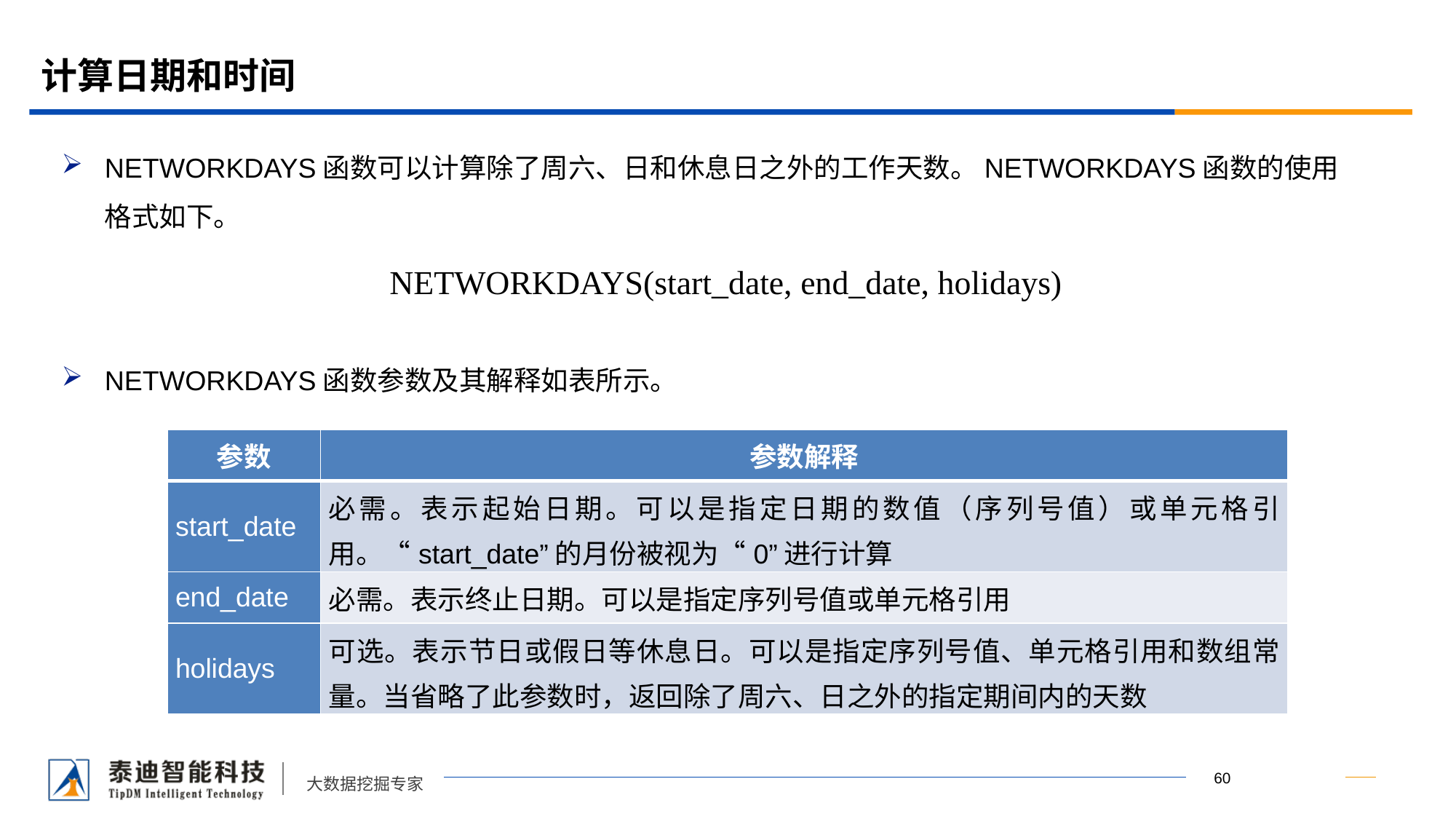

# 计算日期和时间
NETWORKDAYS函数可以计算除了周六、日和休息日之外的工作天数。NETWORKDAYS函数的使用格式如下。

NETWORKDAYS函数参数及其解释如表所示。
NETWORKDAYS(start_date, end_date, holidays)
| 参数 | 参数解释 |
| --- | --- |
| start\_date | 必需。表示起始日期。可以是指定日期的数值（序列号值）或单元格引用。“start\_date”的月份被视为“0”进行计算 |
| end\_date | 必需。表示终止日期。可以是指定序列号值或单元格引用 |
| holidays | 可选。表示节日或假日等休息日。可以是指定序列号值、单元格引用和数组常量。当省略了此参数时，返回除了周六、日之外的指定期间内的天数 |